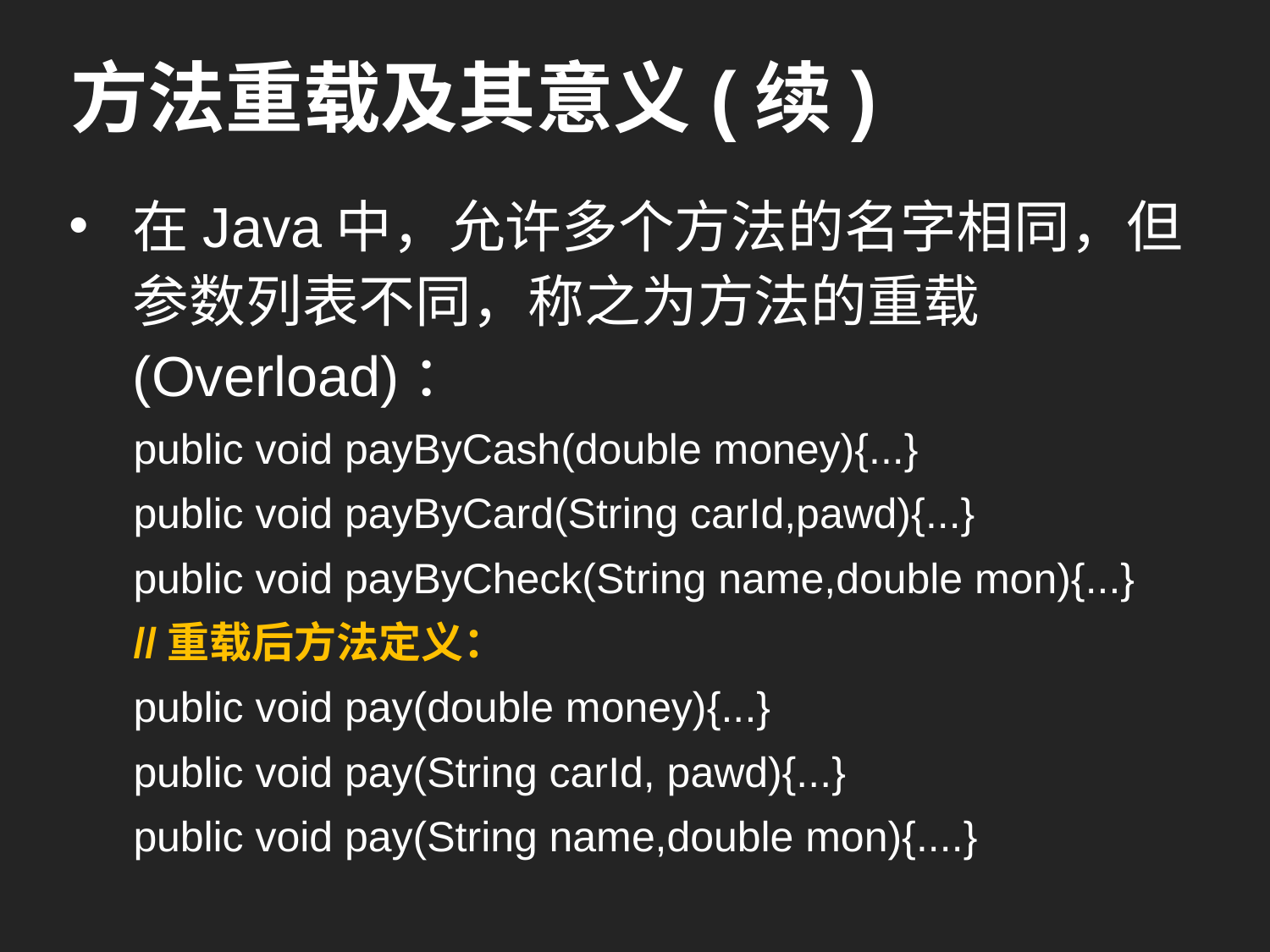

# 方法重载及其意义(续)
在Java中，允许多个方法的名字相同，但参数列表不同，称之为方法的重载(Overload)：
public void payByCash(double money){...}
public void payByCard(String carId,pawd){...}
public void payByCheck(String name,double mon){...}
//重载后方法定义：
public void pay(double money){...}
public void pay(String carId, pawd){...}
public void pay(String name,double mon){....}